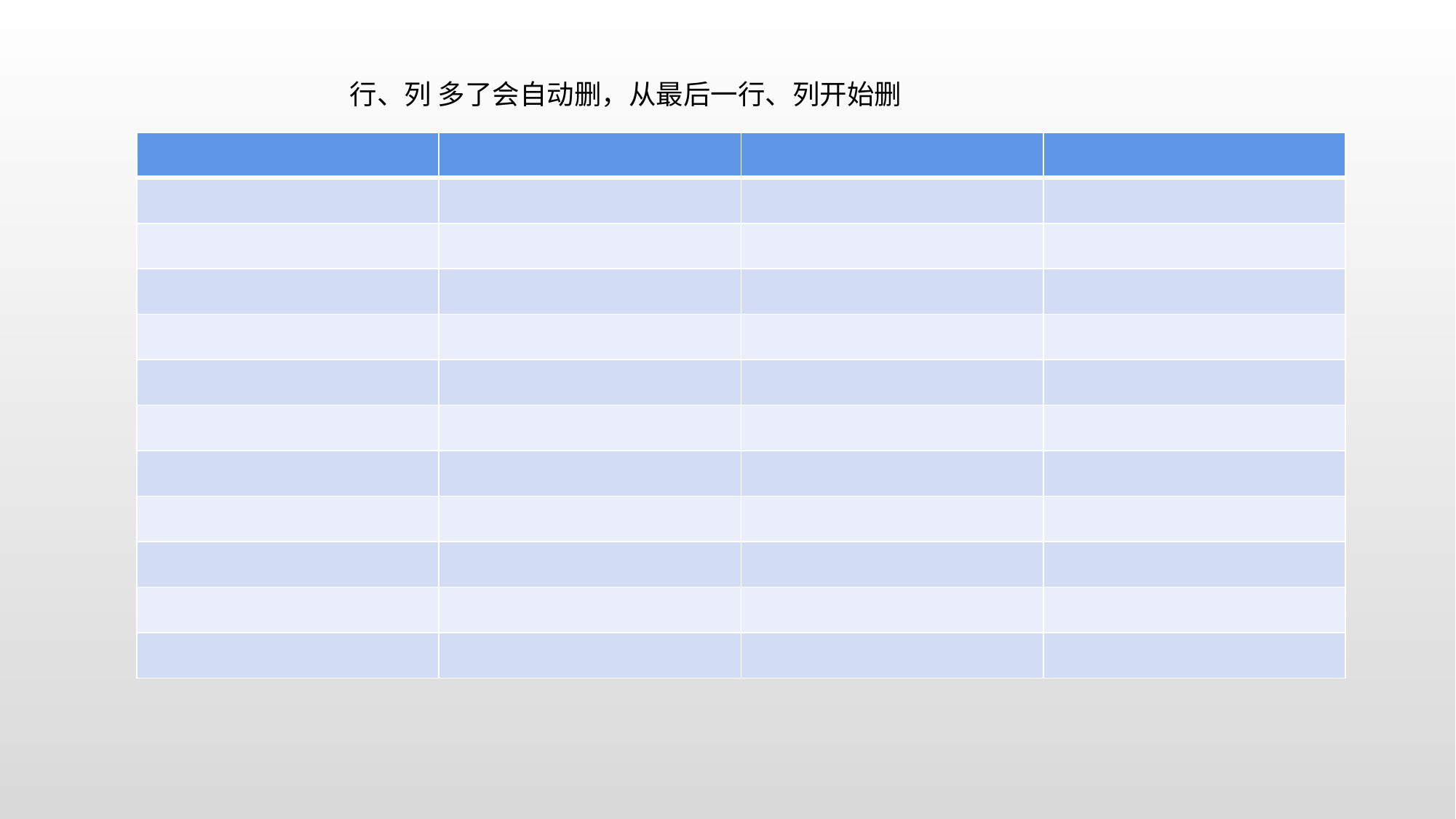

行、列 多了会自动删，从最后一行、列开始删
|  |  |  |  |
| --- | --- | --- | --- |
|  |  |  |  |
|  |  |  |  |
|  |  |  |  |
|  |  |  |  |
|  |  |  |  |
|  |  |  |  |
|  |  |  |  |
|  |  |  |  |
|  |  |  |  |
|  |  |  |  |
|  |  |  |  |